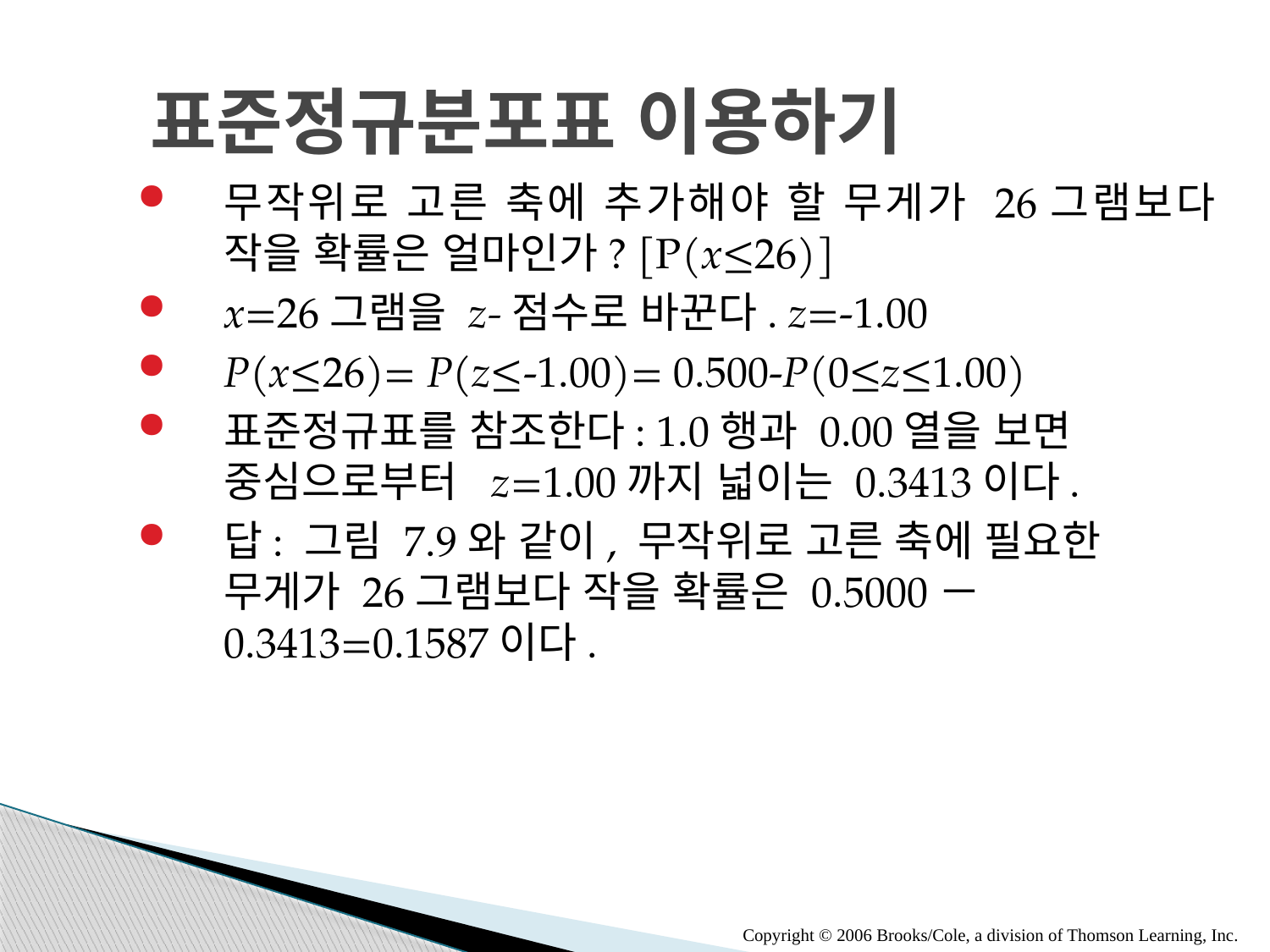

# 표준정규분포표 이용하기
무작위로 고른 축에 추가해야 할 무게가 26그램보다 작을 확률은 얼마인가? [P(x≤26)]
x=26그램을 z-점수로 바꾼다. z=-1.00
P(x≤26)= P(z≤-1.00)= 0.500-P(0≤z≤1.00)
표준정규표를 참조한다: 1.0행과 0.00열을 보면 중심으로부터  z=1.00까지 넓이는 0.3413이다.
답: 그림 7.9와 같이, 무작위로 고른 축에 필요한 무게가 26그램보다 작을 확률은 0.5000－0.3413=0.1587이다.